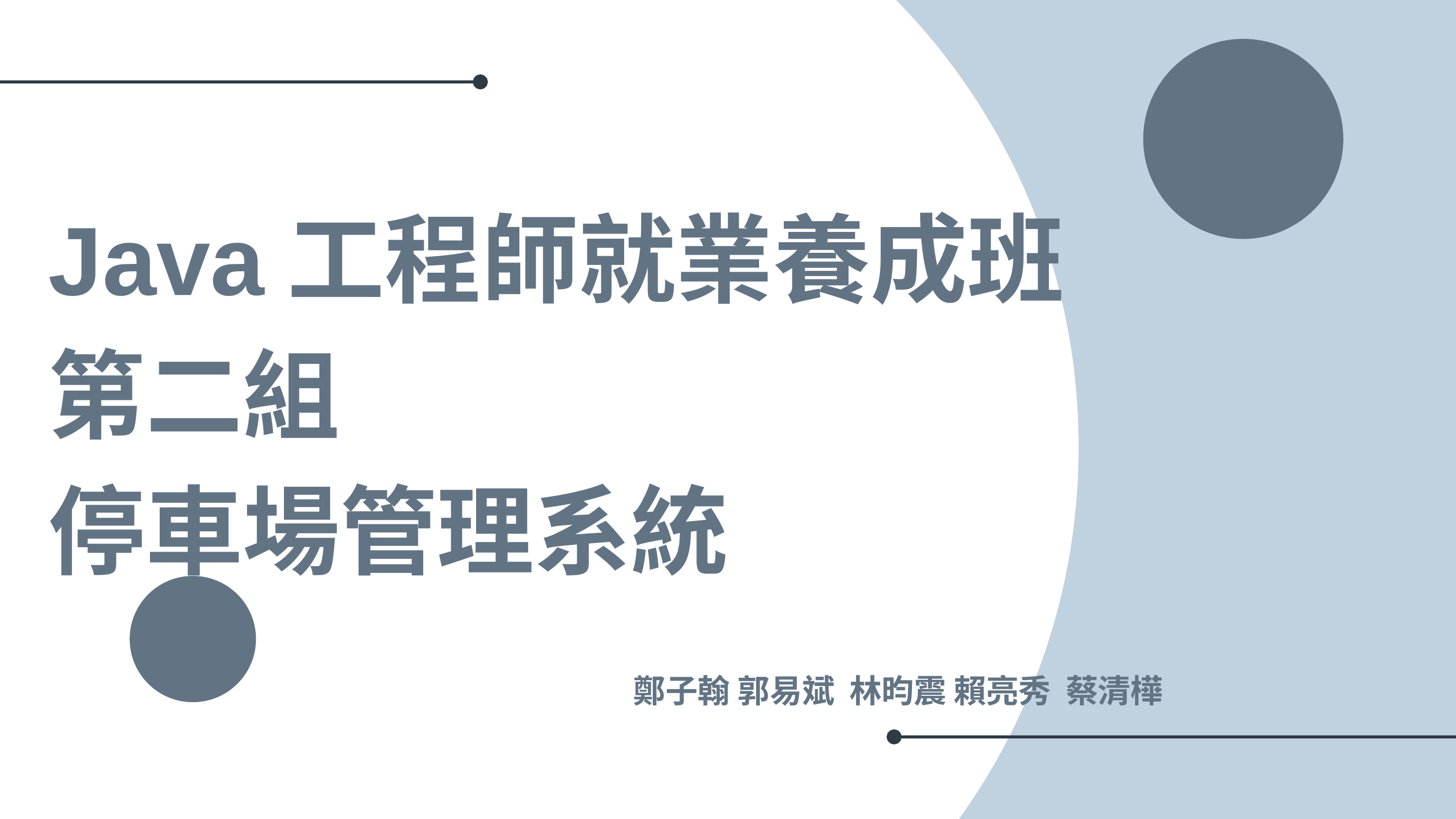

Java工程師就業養成班
第二組
停車場管理系統
                                                                      鄭子翰 郭易斌  林昀震 賴亮秀  蔡清樺